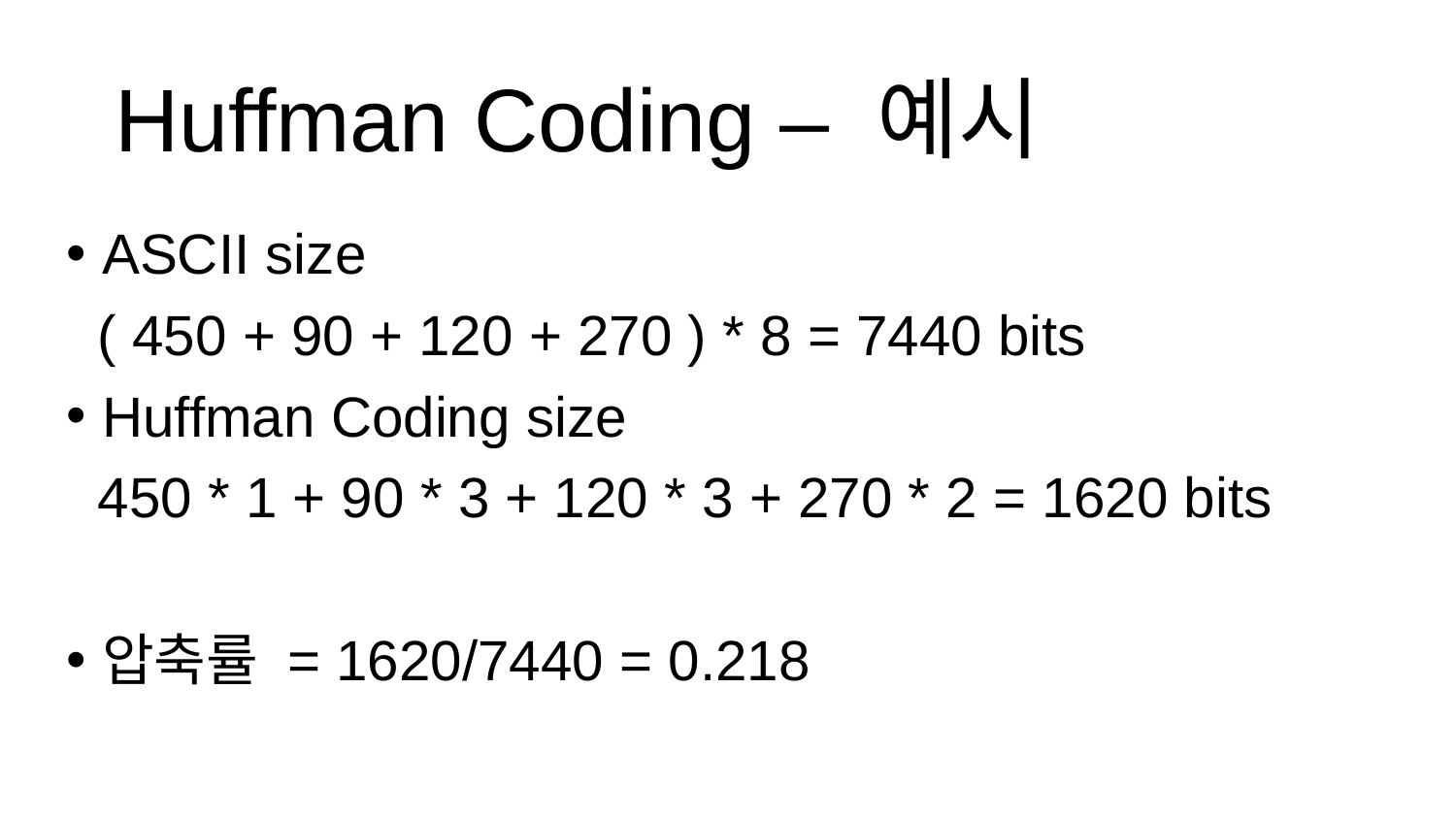

# Huffman Coding – 예시
ASCII size
  ( 450 + 90 + 120 + 270 ) * 8 = 7440 bits
Huffman Coding size
  450 * 1 + 90 * 3 + 120 * 3 + 270 * 2 = 1620 bits

압축률 = 1620/7440 = 0.218